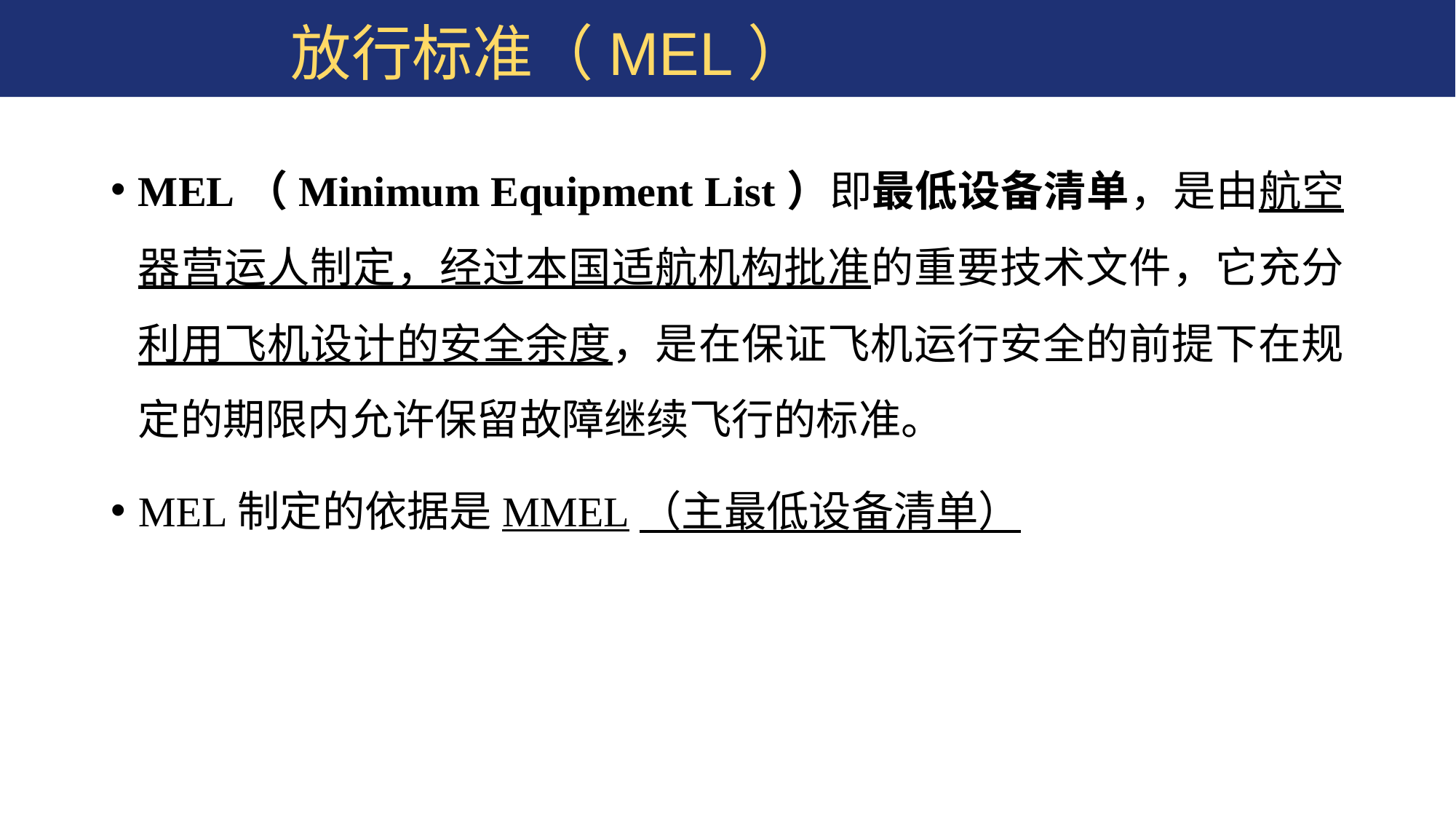

# 放行标准（MEL）
MEL（Minimum Equipment List）即最低设备清单，是由航空器营运人制定，经过本国适航机构批准的重要技术文件，它充分利用飞机设计的安全余度，是在保证飞机运行安全的前提下在规定的期限内允许保留故障继续飞行的标准。
MEL制定的依据是MMEL（主最低设备清单）